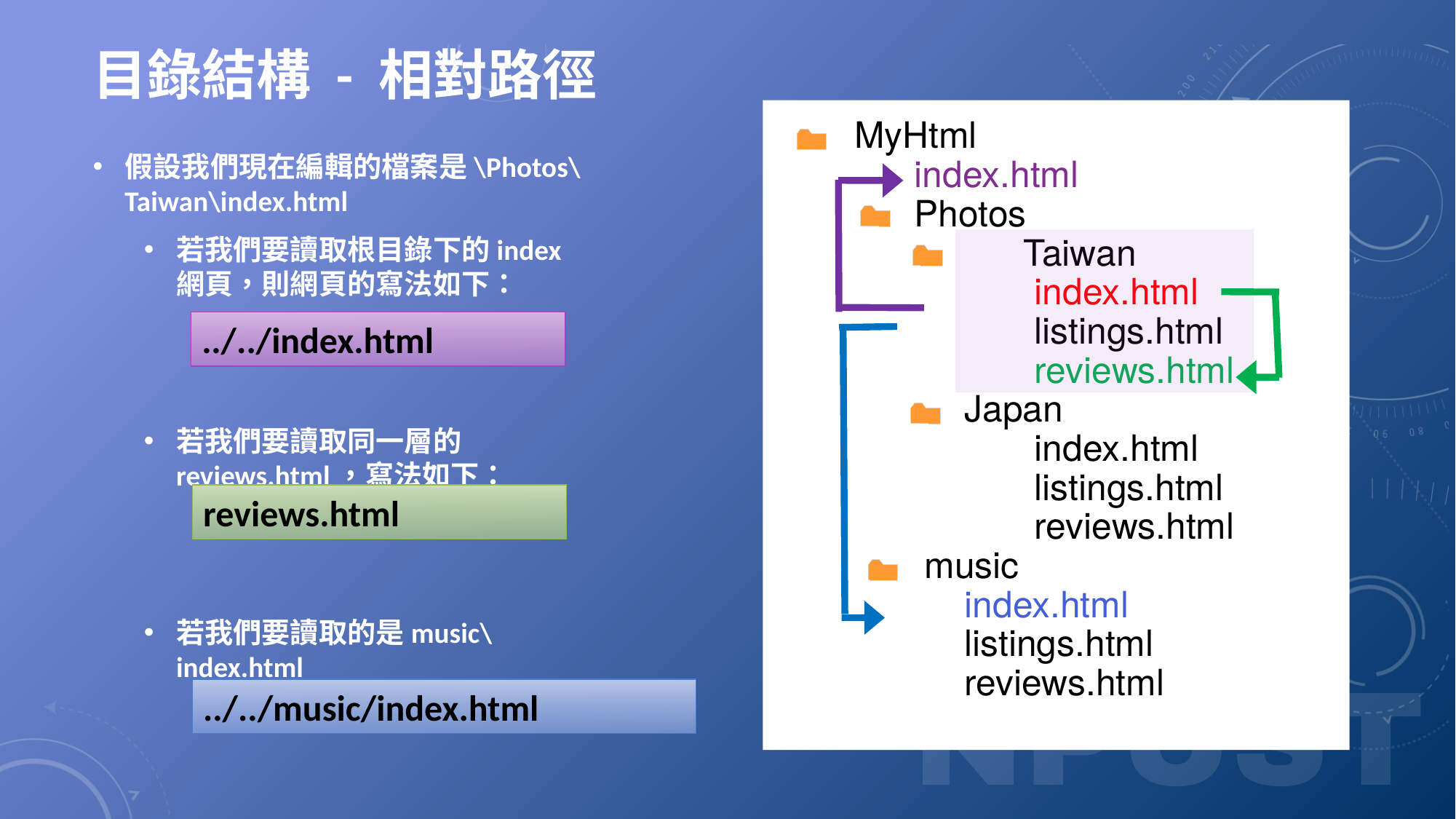

# 目錄結構 - 相對路徑

MyHtml
      index.html
      Photos
	      Taiwan
                  index.html
                  listings.html
                  reviews.html
           Japan
                  index.html
                  listings.html
                  reviews.html
       music
           index.html
           listings.html
           reviews.html

假設我們現在編輯的檔案是\Photos\Taiwan\index.html
若我們要讀取根目錄下的index網頁，則網頁的寫法如下：

若我們要讀取同一層的reviews.html，寫法如下：

若我們要讀取的是music\index.html

../../index.html

reviews.html
../../music/index.html